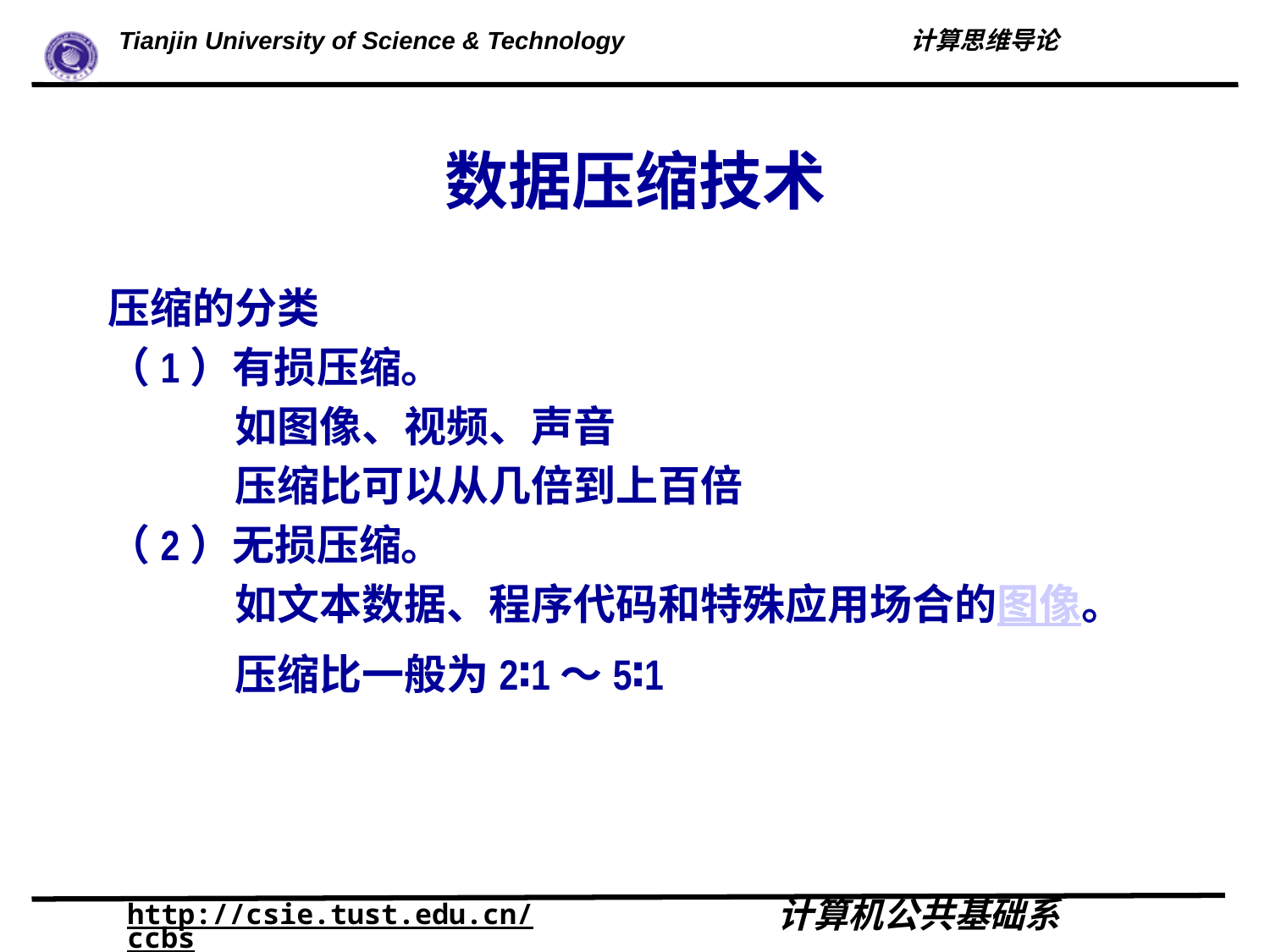

# 数据压缩技术
压缩的分类
（1）有损压缩。
	如图像、视频、声音
	压缩比可以从几倍到上百倍
（2）无损压缩。
	如文本数据、程序代码和特殊应用场合的图像。
	压缩比一般为2∶1～5∶1